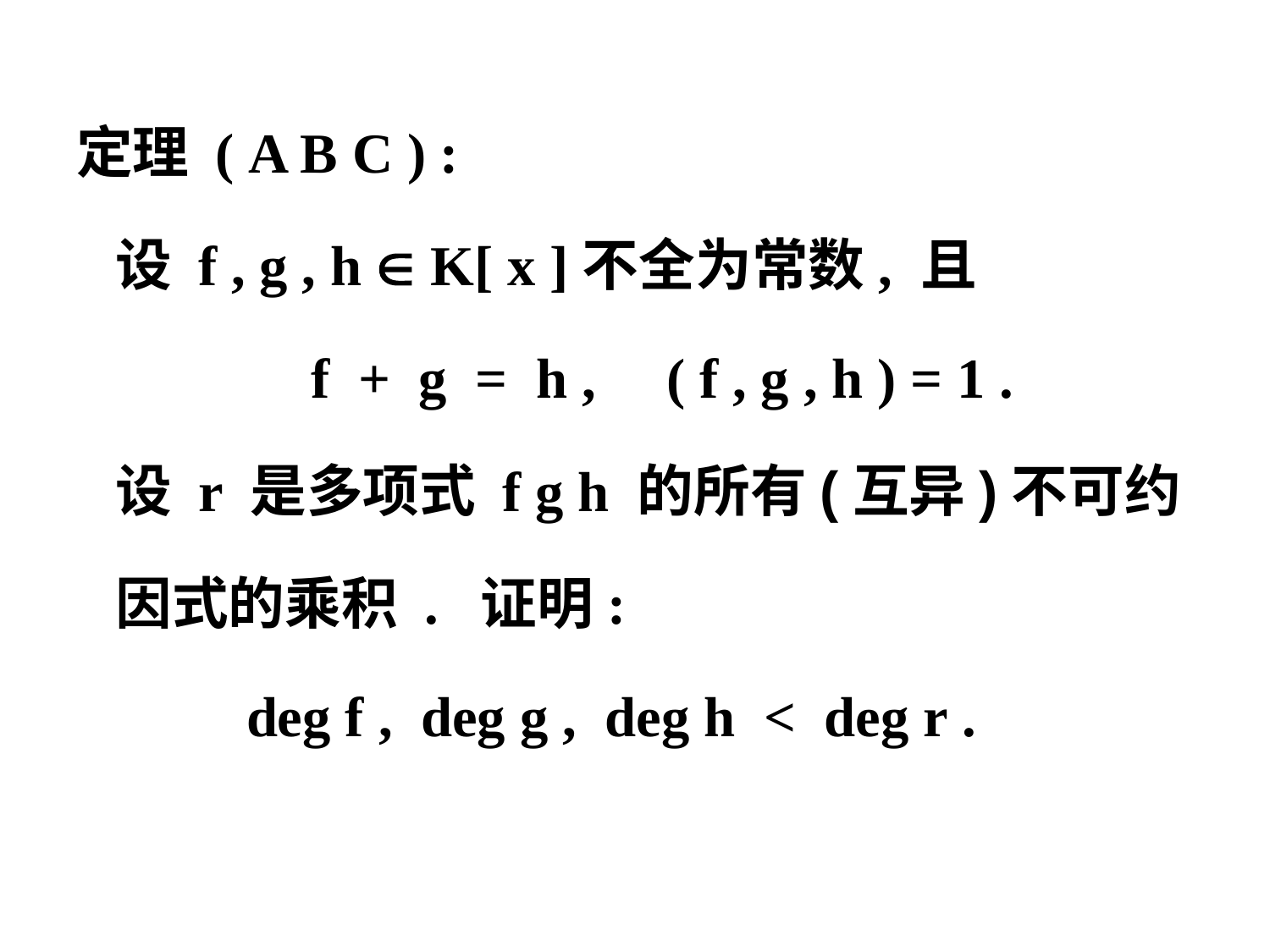

定理 ( A B C ) :
  设 f , g , h ∈ K[ x ]不全为常数, 且
               f  +  g  =  h ,     ( f , g , h ) = 1 .
  设 r 是多项式 f g h 的所有(互异)不可约
  因式的乘积 .  证明:
            deg f ,  deg g ,  deg h  <  deg r .